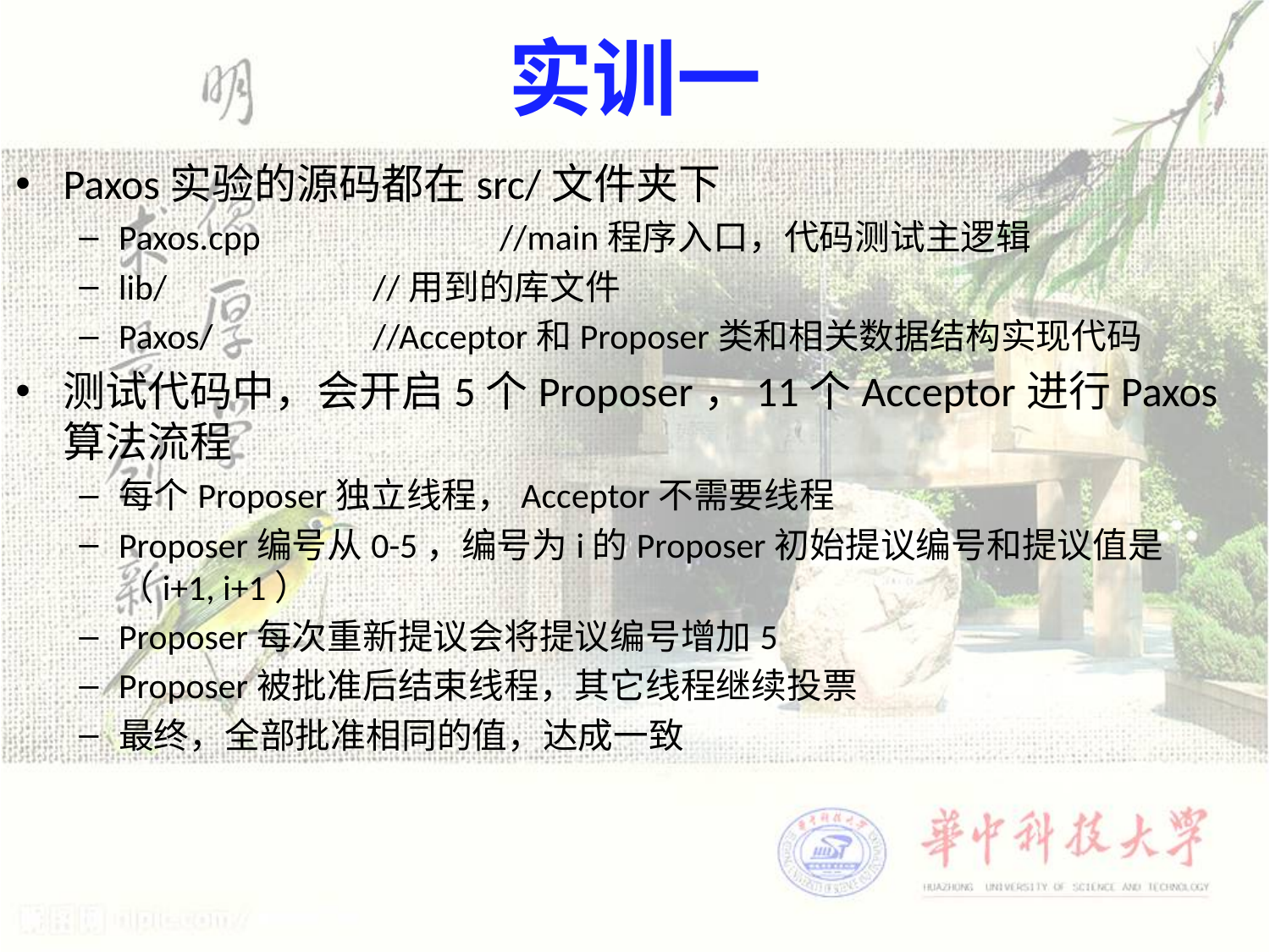

# 实训一
Paxos实验的源码都在src/文件夹下
Paxos.cpp		//main程序入口，代码测试主逻辑
lib/		//用到的库文件
Paxos/		//Acceptor和Proposer类和相关数据结构实现代码
测试代码中，会开启5个Proposer，11个Acceptor进⾏Paxos算法流程
每个Proposer独立线程，Acceptor不需要线程
Proposer编号从0-5，编号为i的Proposer初始提议编号和提议值是（i+1, i+1）
Proposer每次重新提议会将提议编号增加5
Proposer被批准后结束线程，其它线程继续投票
最终，全部批准相同的值，达成⼀致